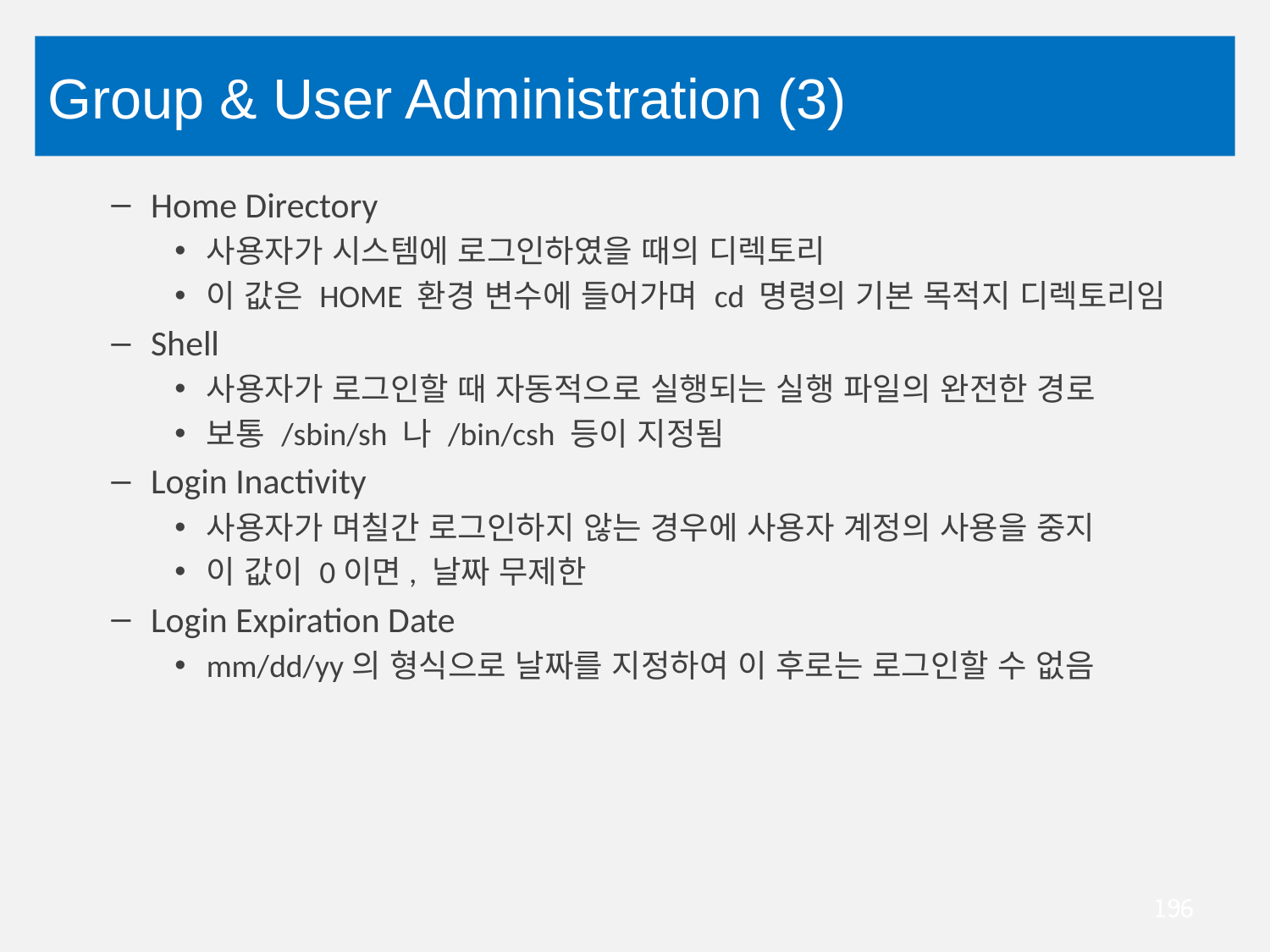

# Group & User Administration (3)
Home Directory
사용자가 시스템에 로그인하였을 때의 디렉토리
이 값은 HOME 환경 변수에 들어가며 cd 명령의 기본 목적지 디렉토리임
Shell
사용자가 로그인할 때 자동적으로 실행되는 실행 파일의 완전한 경로
보통 /sbin/sh 나 /bin/csh 등이 지정됨
Login Inactivity
사용자가 며칠간 로그인하지 않는 경우에 사용자 계정의 사용을 중지
이 값이 0이면, 날짜 무제한
Login Expiration Date
mm/dd/yy의 형식으로 날짜를 지정하여 이 후로는 로그인할 수 없음
196